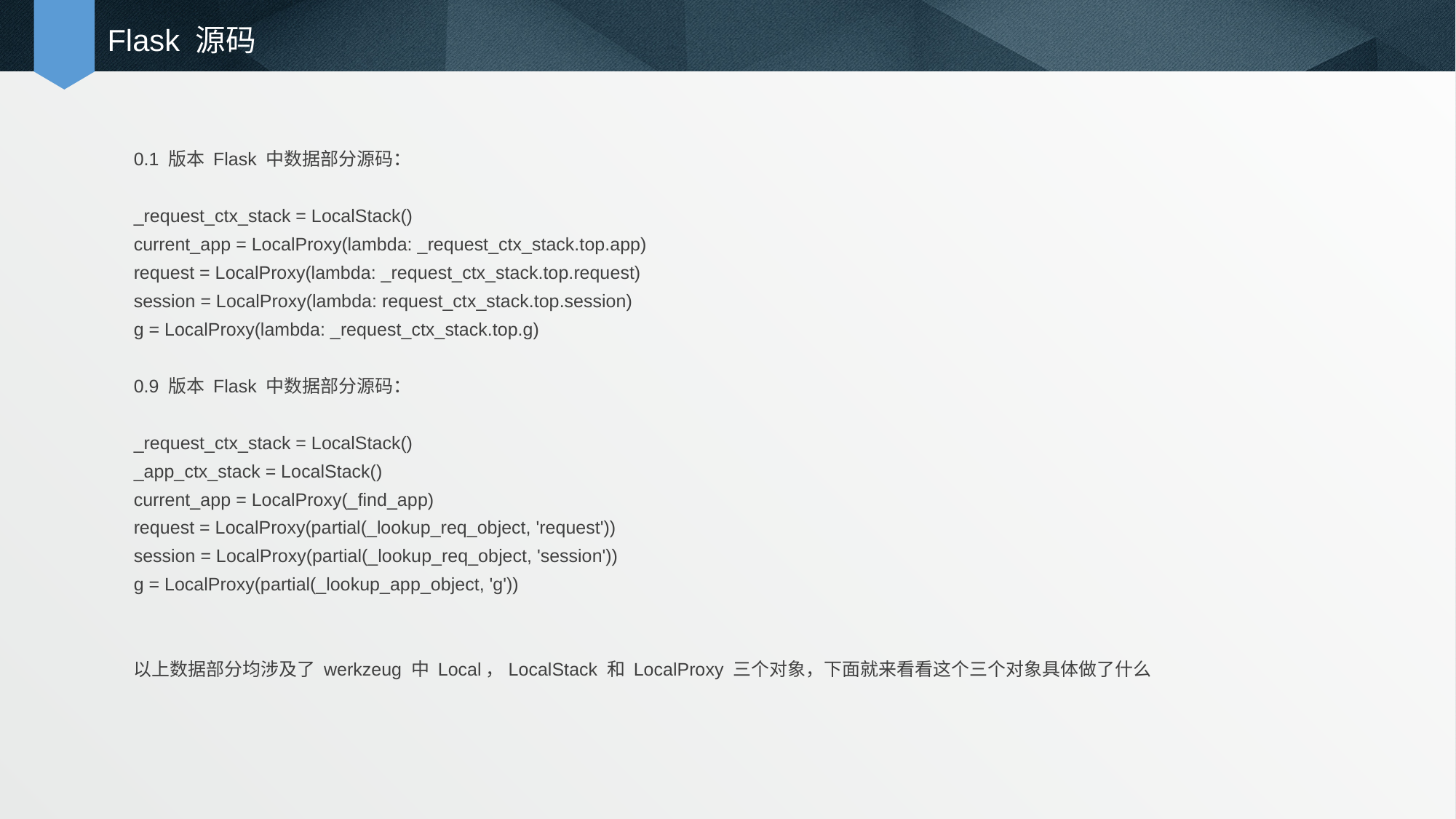

# Flask 源码
0.1 版本 Flask 中数据部分源码：

_request_ctx_stack = LocalStack()
current_app = LocalProxy(lambda: _request_ctx_stack.top.app)
request = LocalProxy(lambda: _request_ctx_stack.top.request)
session = LocalProxy(lambda: request_ctx_stack.top.session)
g = LocalProxy(lambda: _request_ctx_stack.top.g)

0.9 版本 Flask 中数据部分源码：

_request_ctx_stack = LocalStack()
_app_ctx_stack = LocalStack()
current_app = LocalProxy(_find_app)
request = LocalProxy(partial(_lookup_req_object, 'request'))
session = LocalProxy(partial(_lookup_req_object, 'session'))
g = LocalProxy(partial(_lookup_app_object, 'g'))

以上数据部分均涉及了 werkzeug 中 Local，LocalStack 和 LocalProxy 三个对象，下面就来看看这个三个对象具体做了什么